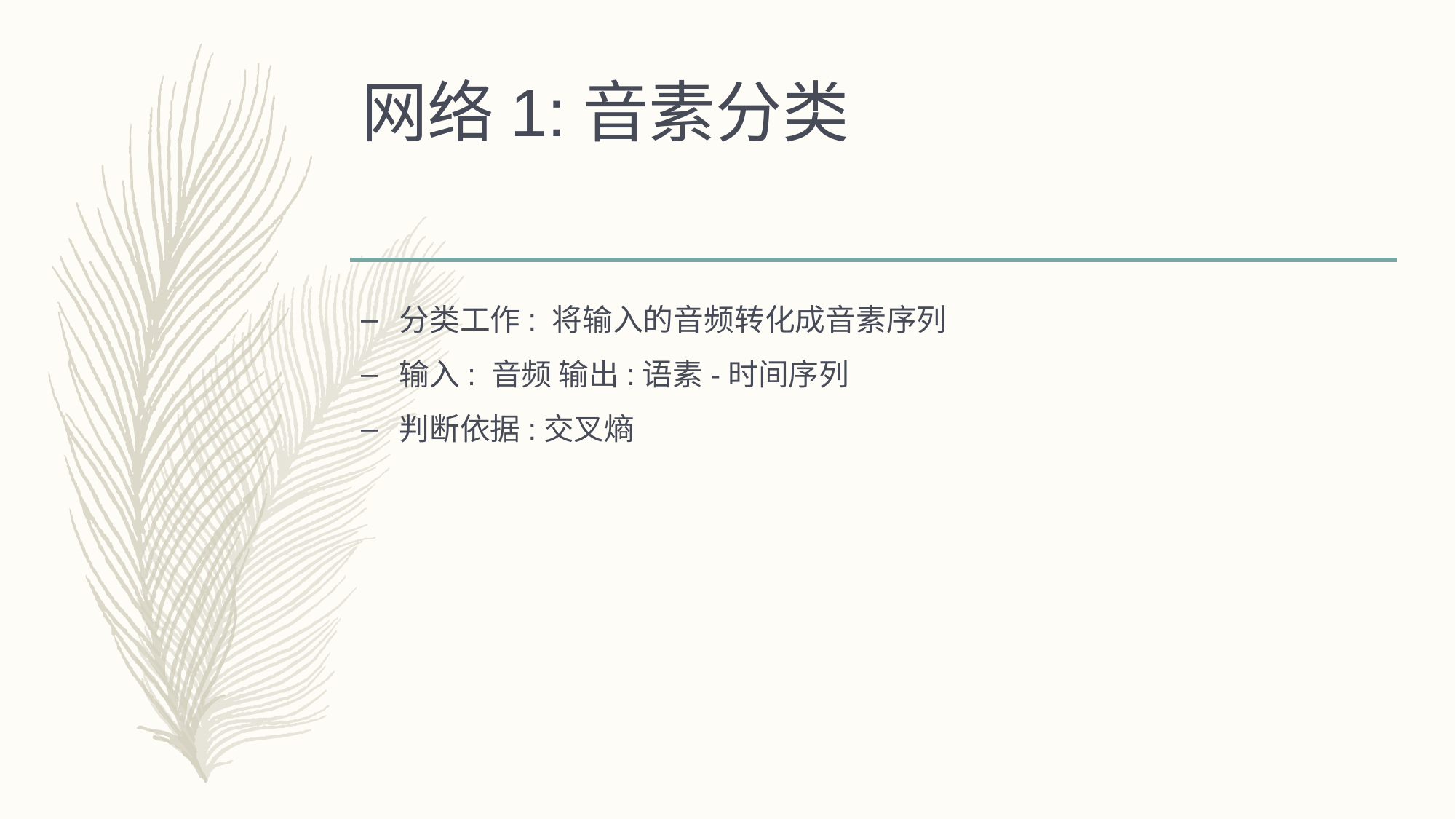

# 网络1:音素分类
分类工作: 将输入的音频转化成音素序列
输入: 音频 输出:语素-时间序列
判断依据:交叉熵